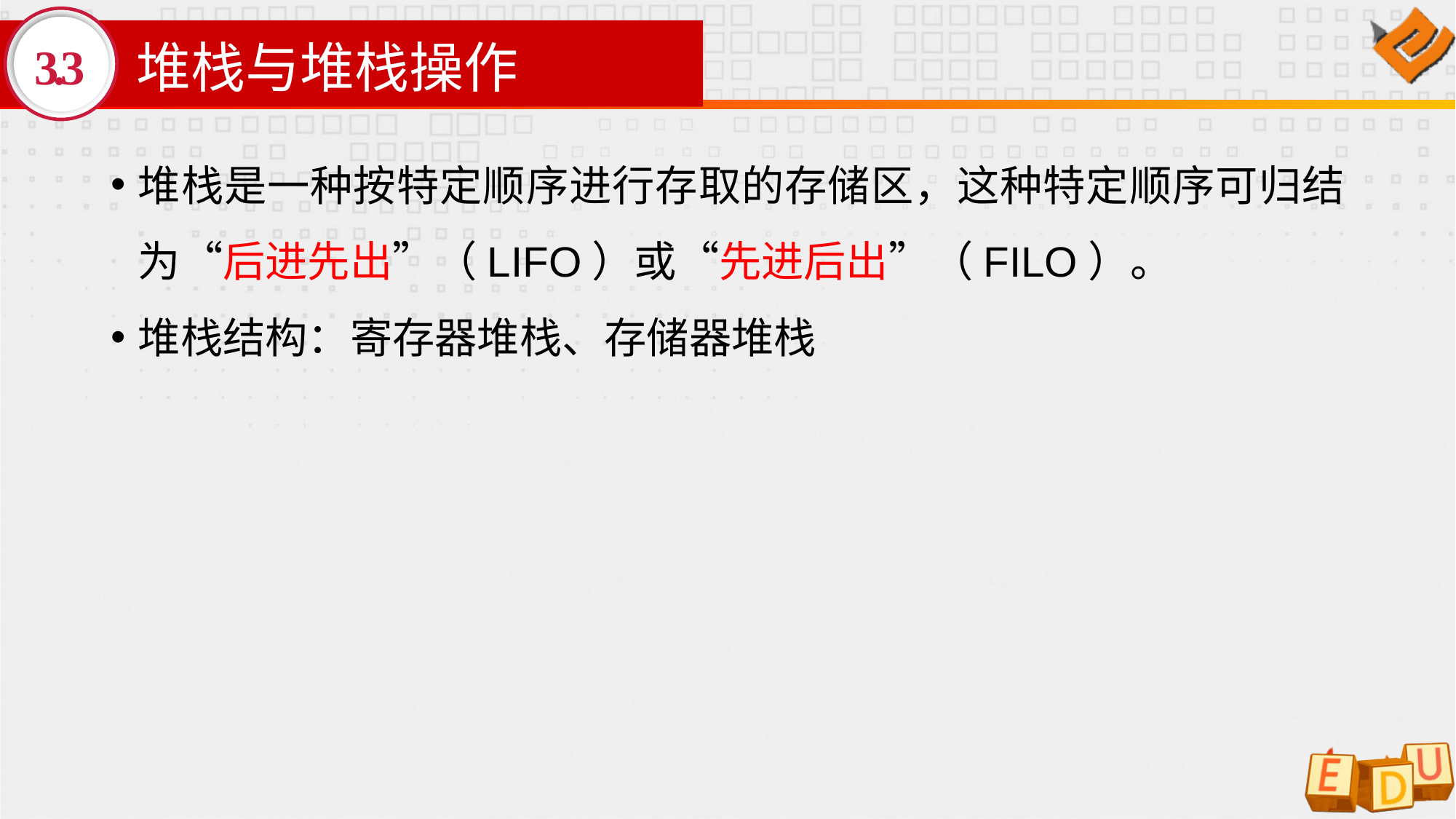

# 堆栈与堆栈操作
3.3
堆栈是一种按特定顺序进行存取的存储区，这种特定顺序可归结为“后进先出”（LIFO）或“先进后出”（FILO）。
堆栈结构：寄存器堆栈、存储器堆栈